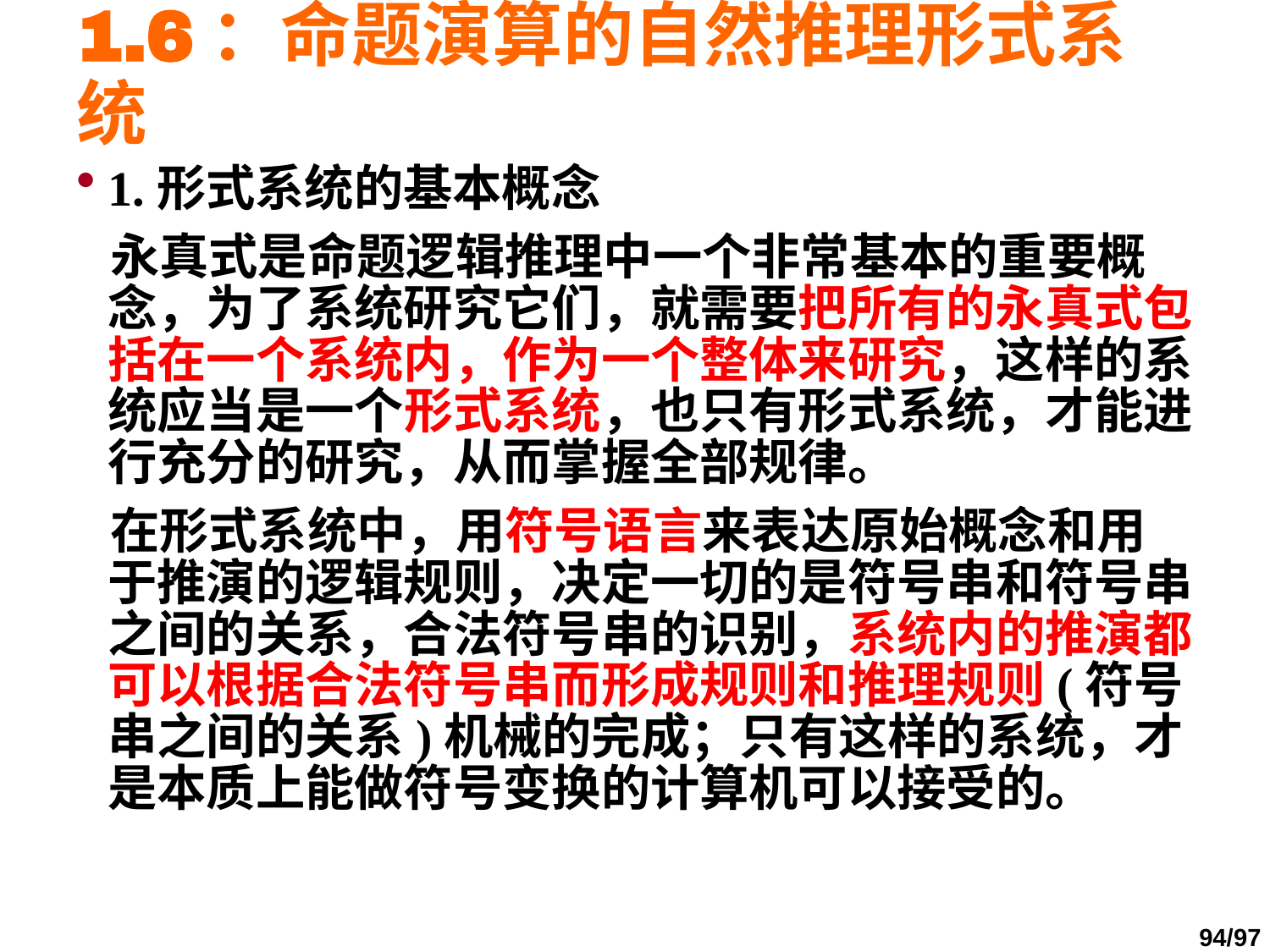

# 1.6：命题演算的自然推理形式系统
1.形式系统的基本概念
  永真式是命题逻辑推理中一个非常基本的重要概念，为了系统研究它们，就需要把所有的永真式包括在一个系统内，作为一个整体来研究，这样的系统应当是一个形式系统，也只有形式系统，才能进行充分的研究，从而掌握全部规律。
  在形式系统中，用符号语言来表达原始概念和用于推演的逻辑规则，决定一切的是符号串和符号串之间的关系，合法符号串的识别，系统内的推演都可以根据合法符号串而形成规则和推理规则(符号串之间的关系)机械的完成；只有这样的系统，才是本质上能做符号变换的计算机可以接受的。